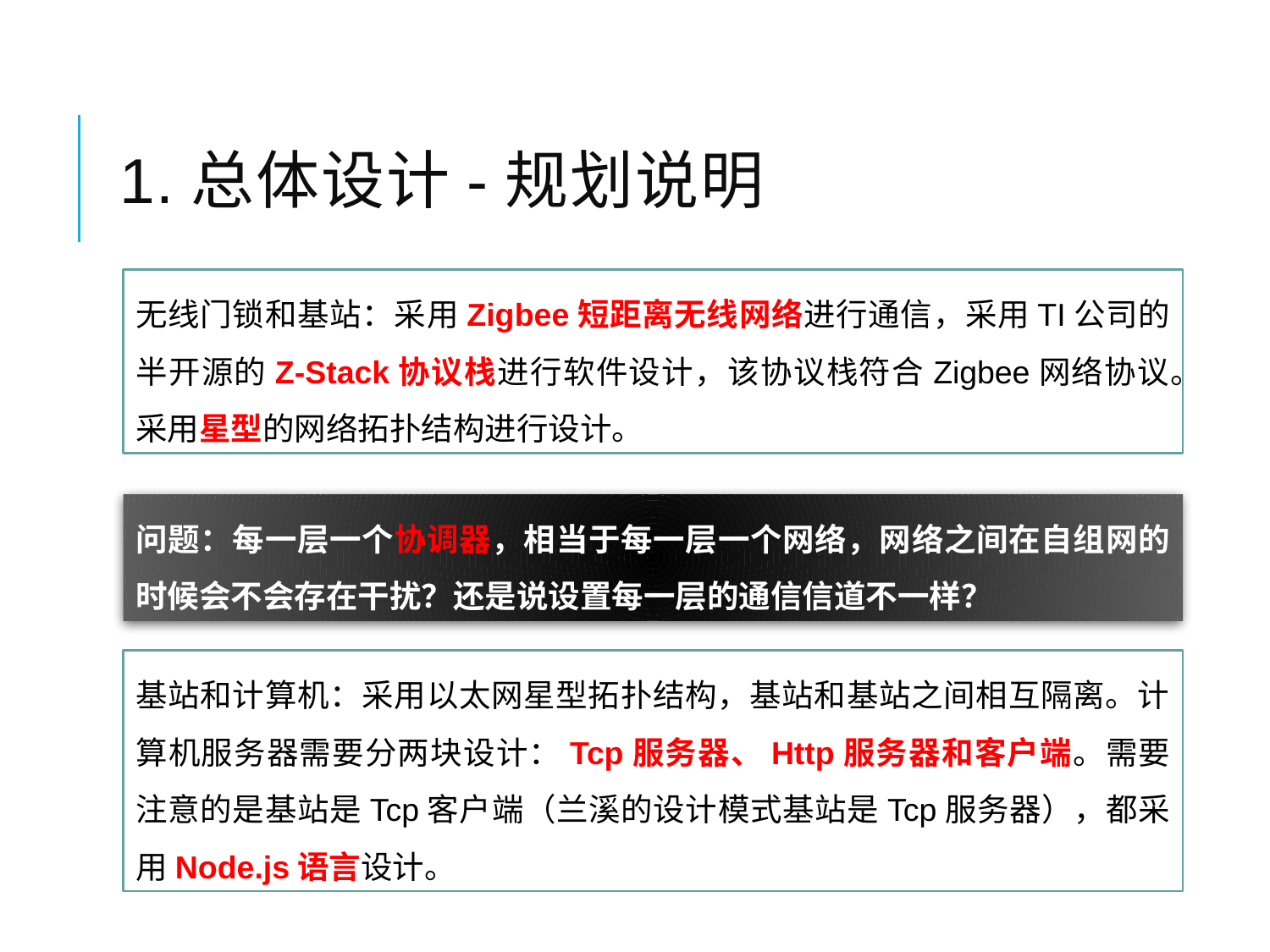

# 1.总体设计-规划说明
无线门锁和基站：采用Zigbee短距离无线网络进行通信，采用TI公司的半开源的Z-Stack协议栈进行软件设计，该协议栈符合Zigbee网络协议。采用星型的网络拓扑结构进行设计。
问题：每一层一个协调器，相当于每一层一个网络，网络之间在自组网的时候会不会存在干扰？还是说设置每一层的通信信道不一样？
基站和计算机：采用以太网星型拓扑结构，基站和基站之间相互隔离。计算机服务器需要分两块设计：Tcp服务器、Http服务器和客户端。需要注意的是基站是Tcp客户端（兰溪的设计模式基站是Tcp服务器），都采用Node.js语言设计。